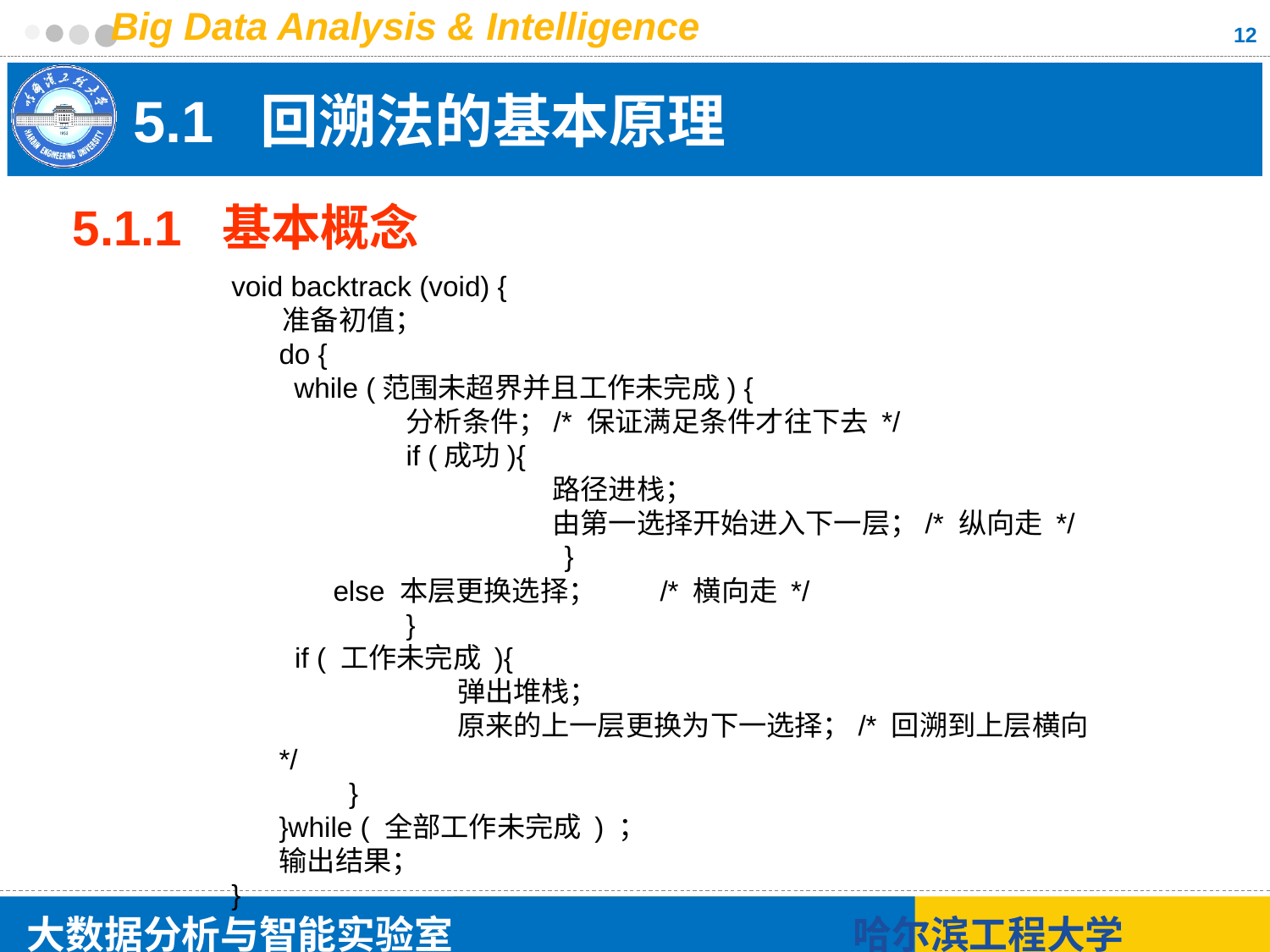

12
# 5.1  回溯法的基本原理
5.1.1  基本概念
void backtrack (void) {
       准备初值；
     	do {
        while (范围未超界并且工作未完成) {
		分析条件；/* 保证满足条件才往下去 */
		if (成功){
			  路径进栈；
			  由第一选择开始进入下一层；/* 纵向走 */
			    }
             else 本层更换选择； 	/* 横向走 */
		}
	  if ( 工作未完成 ){
		       弹出堆栈；
		       原来的上一层更换为下一选择；/* 回溯到上层横向*/
               }
	}while ( 全部工作未完成 ) ；
	输出结果；
}